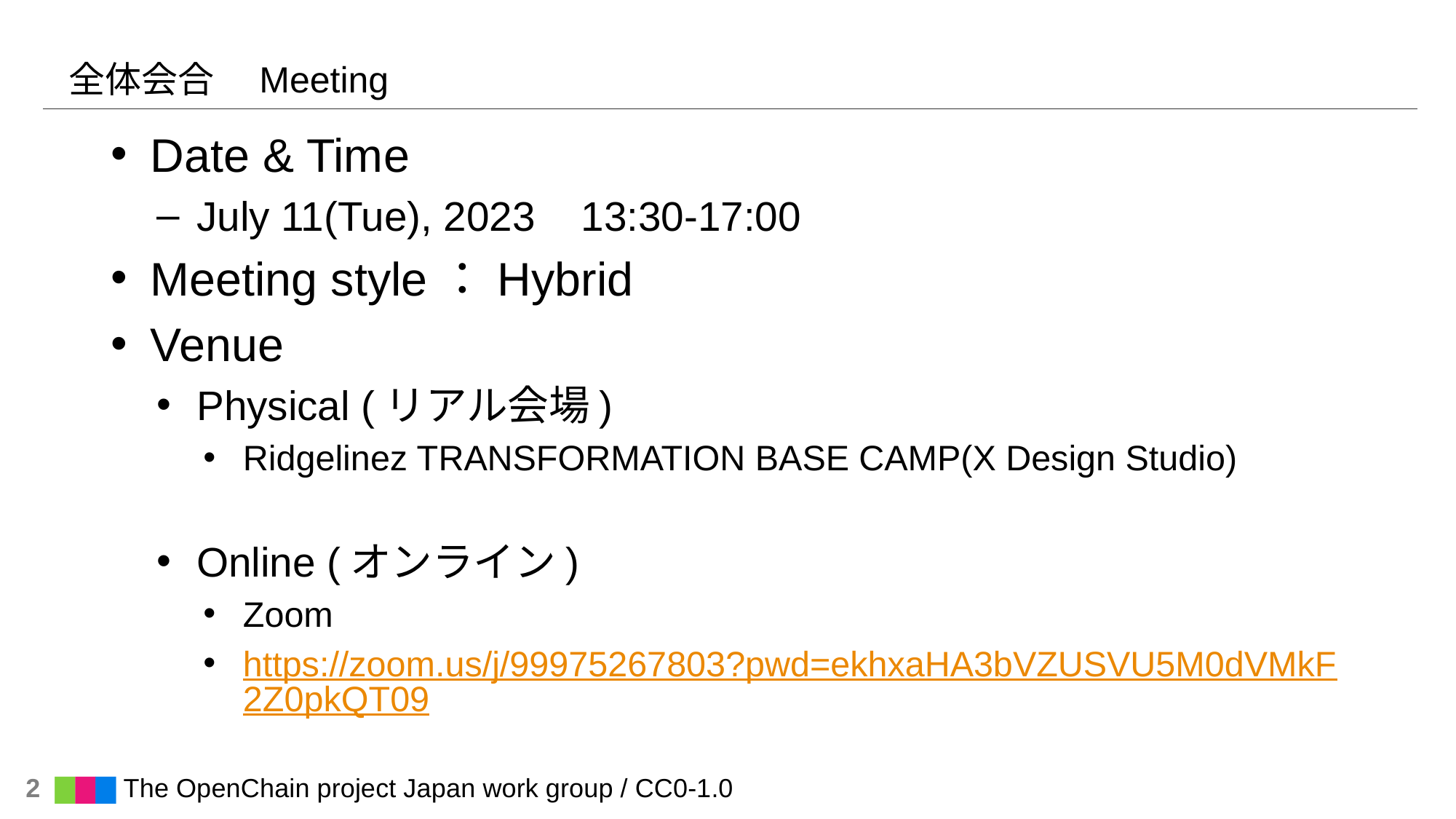

# 全体会合　Meeting
Date & Time
July 11(Tue), 2023    13:30-17:00
Meeting style：Hybrid
Venue
Physical (リアル会場)
Ridgelinez TRANSFORMATION BASE CAMP(X Design Studio)

Online (オンライン)
Zoom
https://zoom.us/j/99975267803?pwd=ekhxaHA3bVZUSVU5M0dVMkF2Z0pkQT09